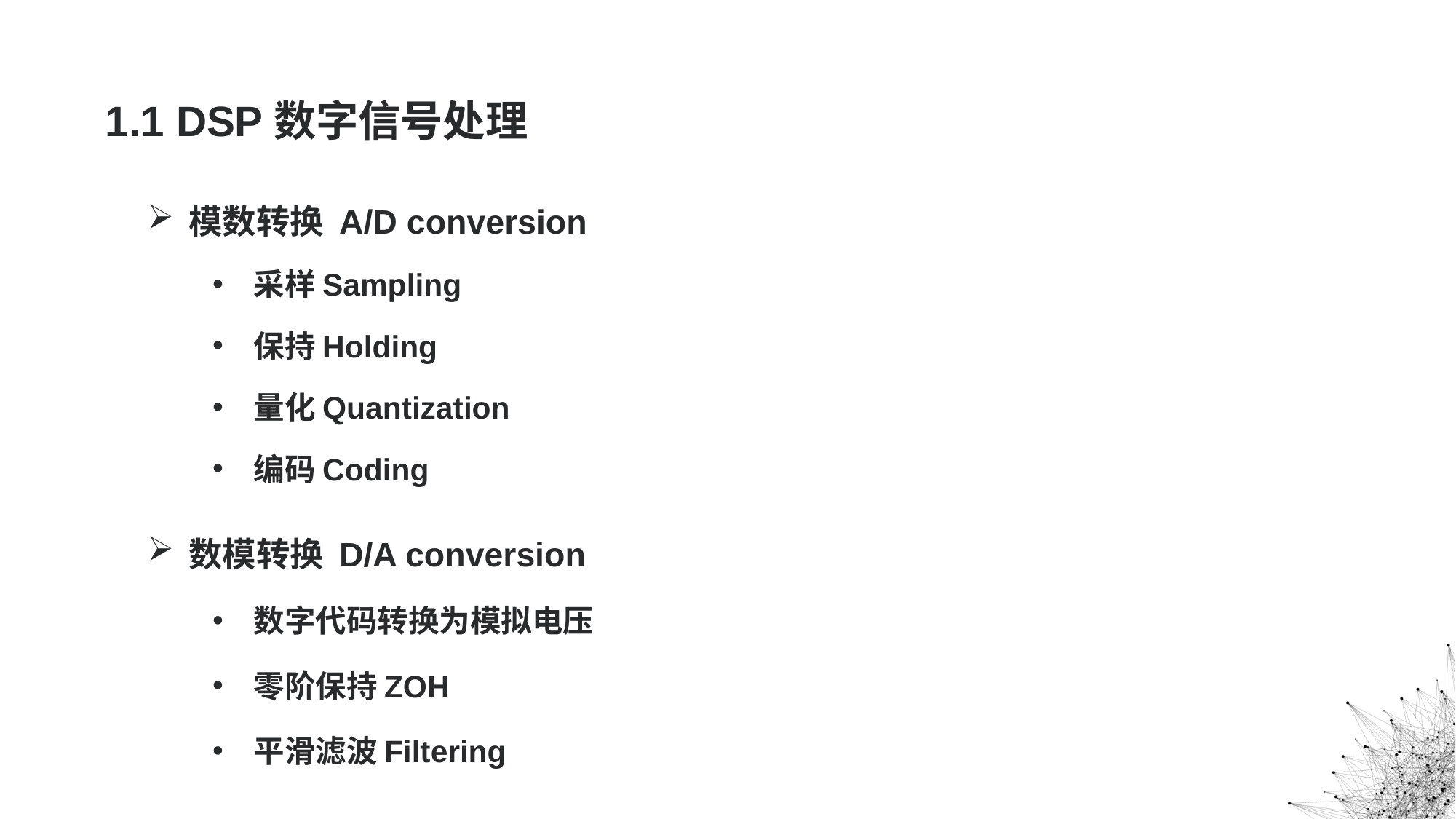

# 1.1 DSP数字信号处理
模数转换 A/D conversion
采样Sampling
保持Holding
量化Quantization
编码Coding
数模转换 D/A conversion
数字代码转换为模拟电压
零阶保持ZOH
平滑滤波Filtering